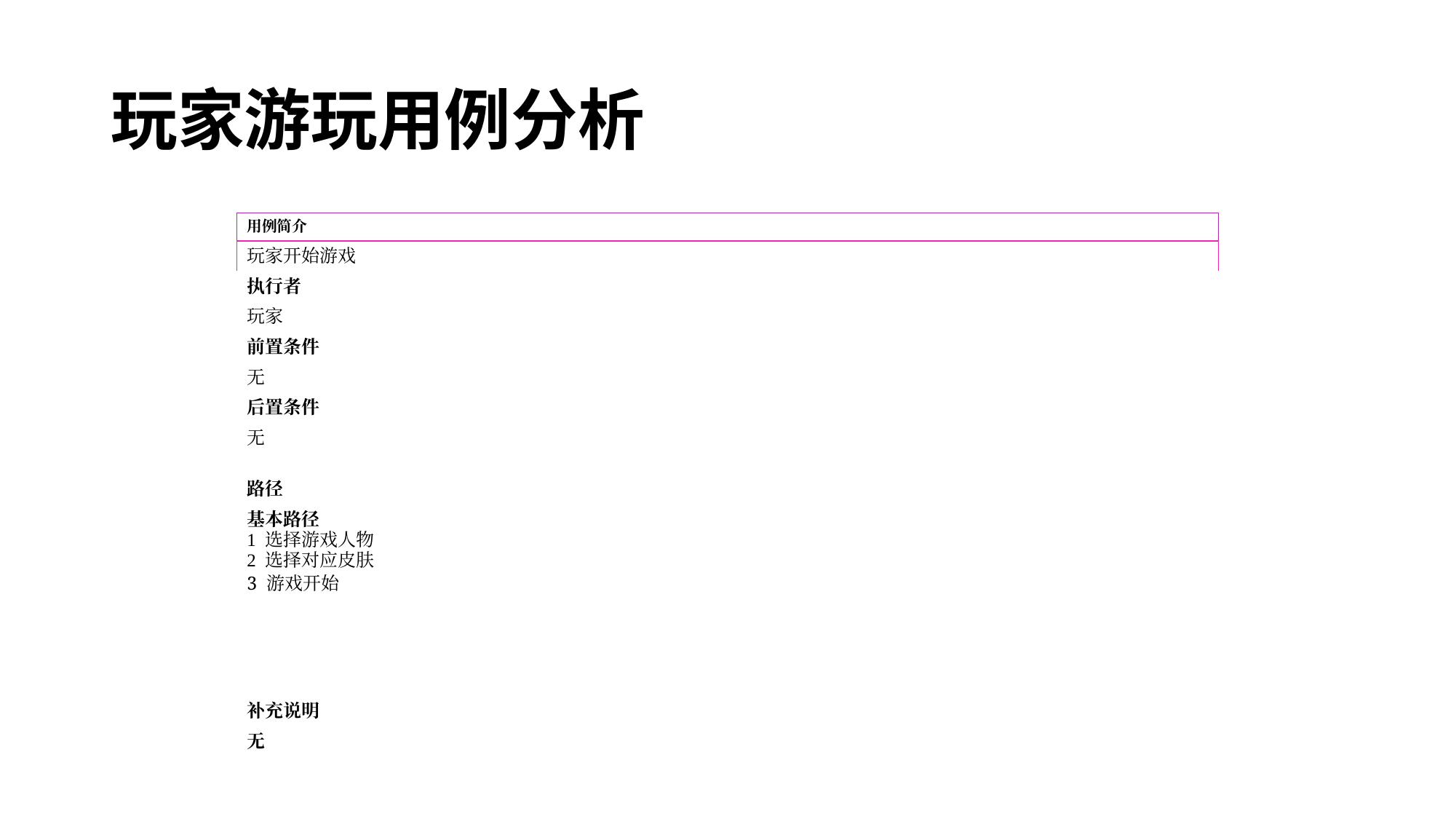

# 玩家游玩用例分析
| 用例简介 |
| --- |
| 玩家开始游戏 |
| 执行者 |
| 玩家 |
| 前置条件 |
| 无 |
| 后置条件 |
| 无 |
| 路径 |
| 基本路径  1 选择游戏人物  2 选择对应皮肤  3 游戏开始 |
| 补充说明 |
| 无 |